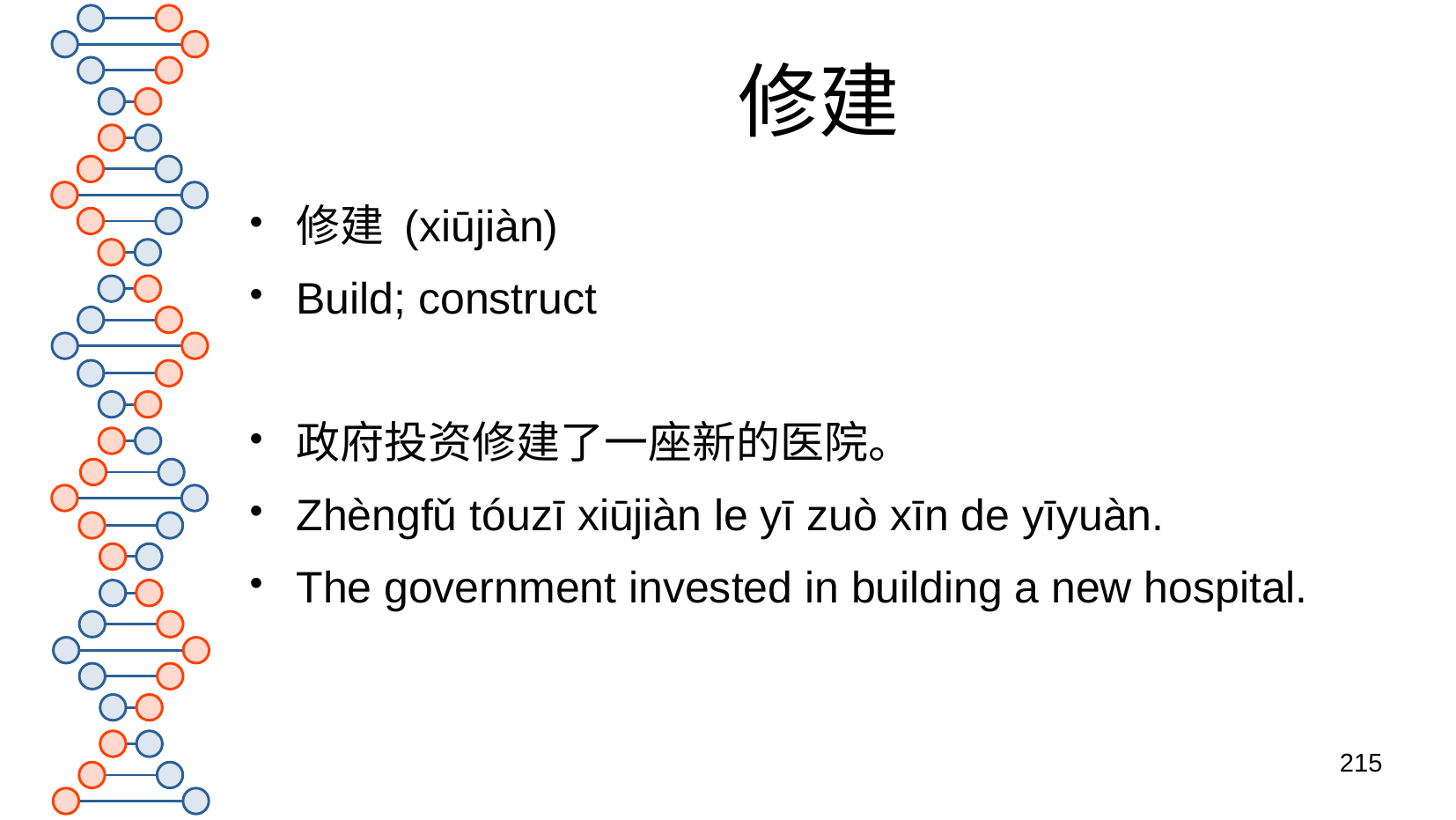

# 修建
修建 (xiūjiàn)
Build; construct

政府投资修建了一座新的医院。
Zhèngfǔ tóuzī xiūjiàn le yī zuò xīn de yīyuàn.
The government invested in building a new hospital.

215